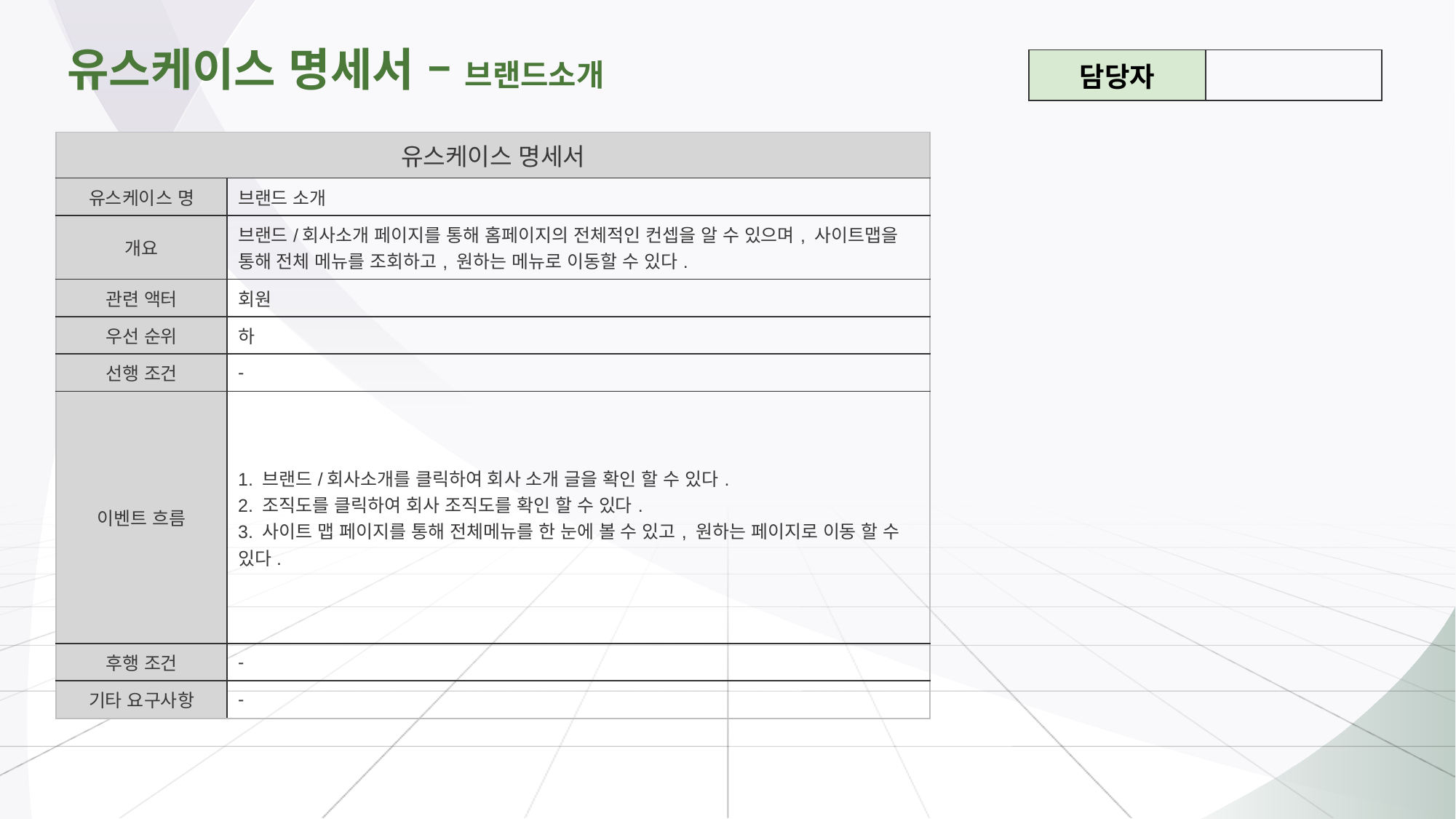

# 유스케이스 명세서 – 브랜드소개
| 담당자 |  |
| --- | --- |
| 유스케이스 명세서 |  |
| --- | --- |
| 유스케이스 명 | 브랜드 소개 |
| 개요 | 브랜드/회사소개 페이지를 통해 홈페이지의 전체적인 컨셉을 알 수 있으며, 사이트맵을 통해 전체 메뉴를 조회하고, 원하는 메뉴로 이동할 수 있다. |
| 관련 액터 | 회원 |
| 우선 순위 | 하 |
| 선행 조건 | - |
| 이벤트 흐름 | 1. 브랜드/회사소개를 클릭하여 회사 소개 글을 확인 할 수 있다. 2. 조직도를 클릭하여 회사 조직도를 확인 할 수 있다. 3. 사이트 맵 페이지를 통해 전체메뉴를 한 눈에 볼 수 있고, 원하는 페이지로 이동 할 수 있다. |
| 후행 조건 | - |
| 기타 요구사항 | - |